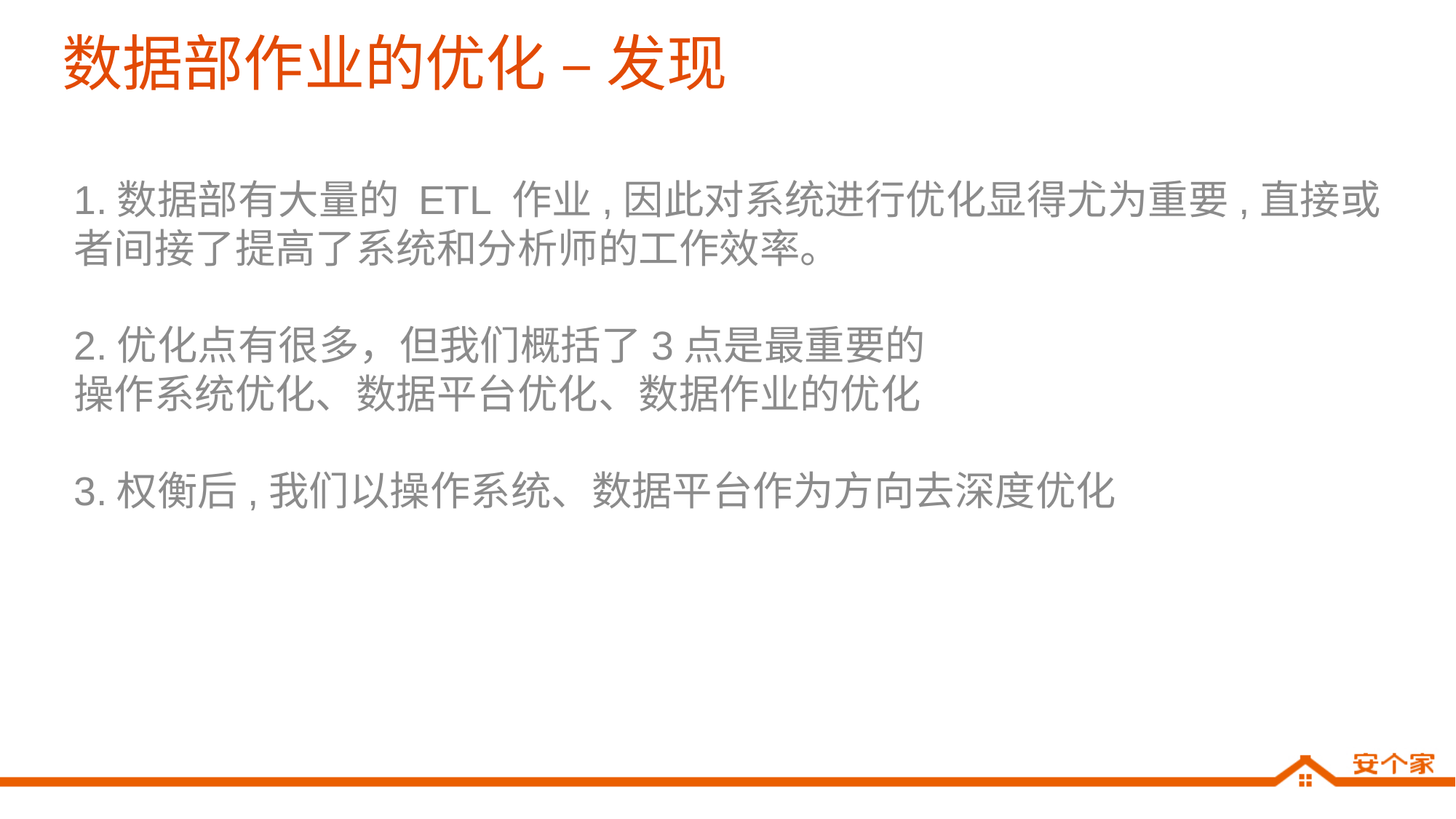

# 数据部作业的优化 – 发现
1.数据部有大量的 ETL 作业,因此对系统进行优化显得尤为重要,直接或者间接了提高了系统和分析师的工作效率。

2.优化点有很多，但我们概括了3点是最重要的
操作系统优化、数据平台优化、数据作业的优化

3.权衡后,我们以操作系统、数据平台作为方向去深度优化